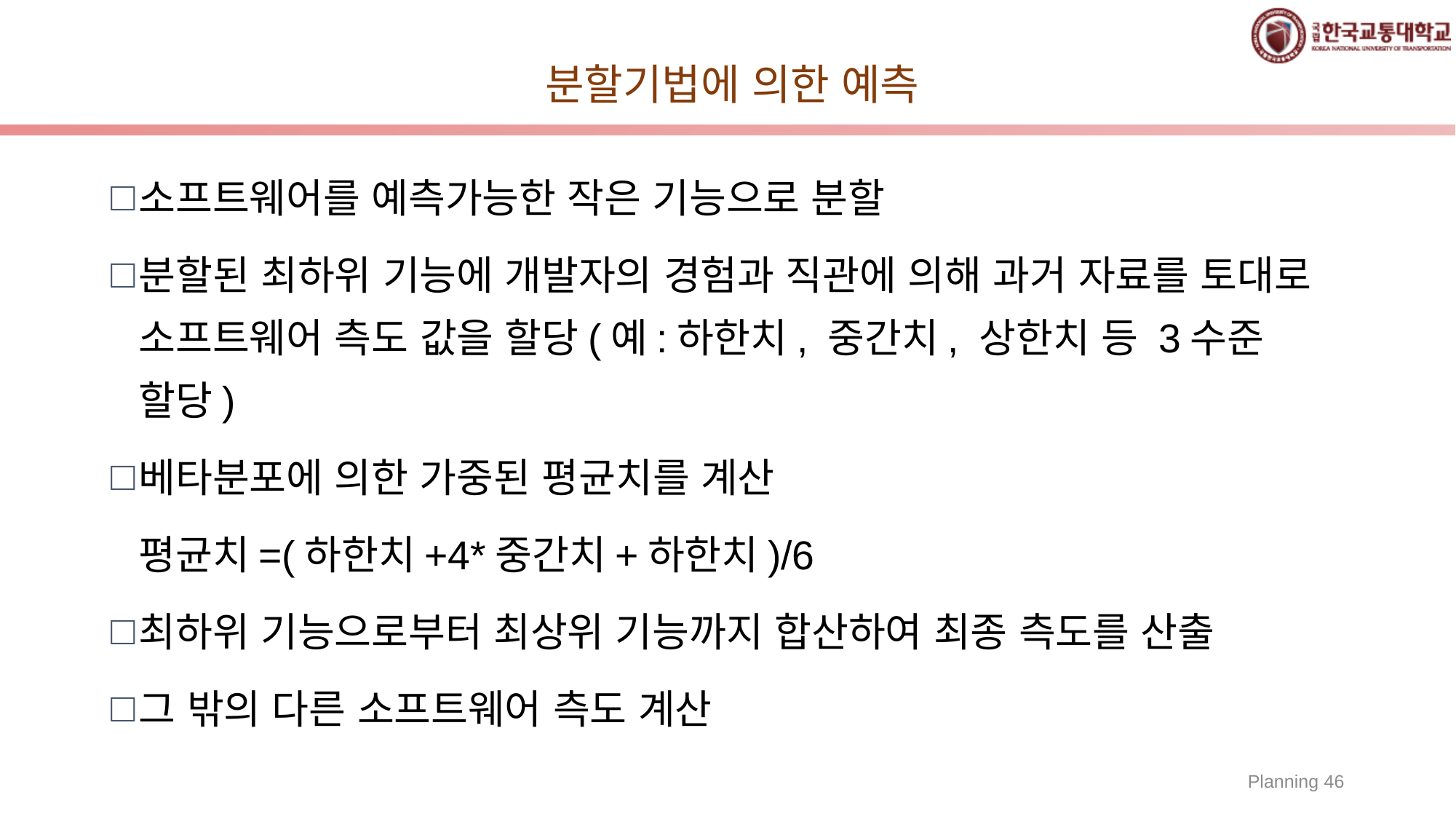

# 분할기법에 의한 예측
소프트웨어를 예측가능한 작은 기능으로 분할
분할된 최하위 기능에 개발자의 경험과 직관에 의해 과거 자료를 토대로 소프트웨어 측도 값을 할당(예:하한치, 중간치, 상한치 등 3수준 할당)
베타분포에 의한 가중된 평균치를 계산
	평균치=(하한치+4*중간치+하한치)/6
최하위 기능으로부터 최상위 기능까지 합산하여 최종 측도를 산출
그 밖의 다른 소프트웨어 측도 계산
Planning 46